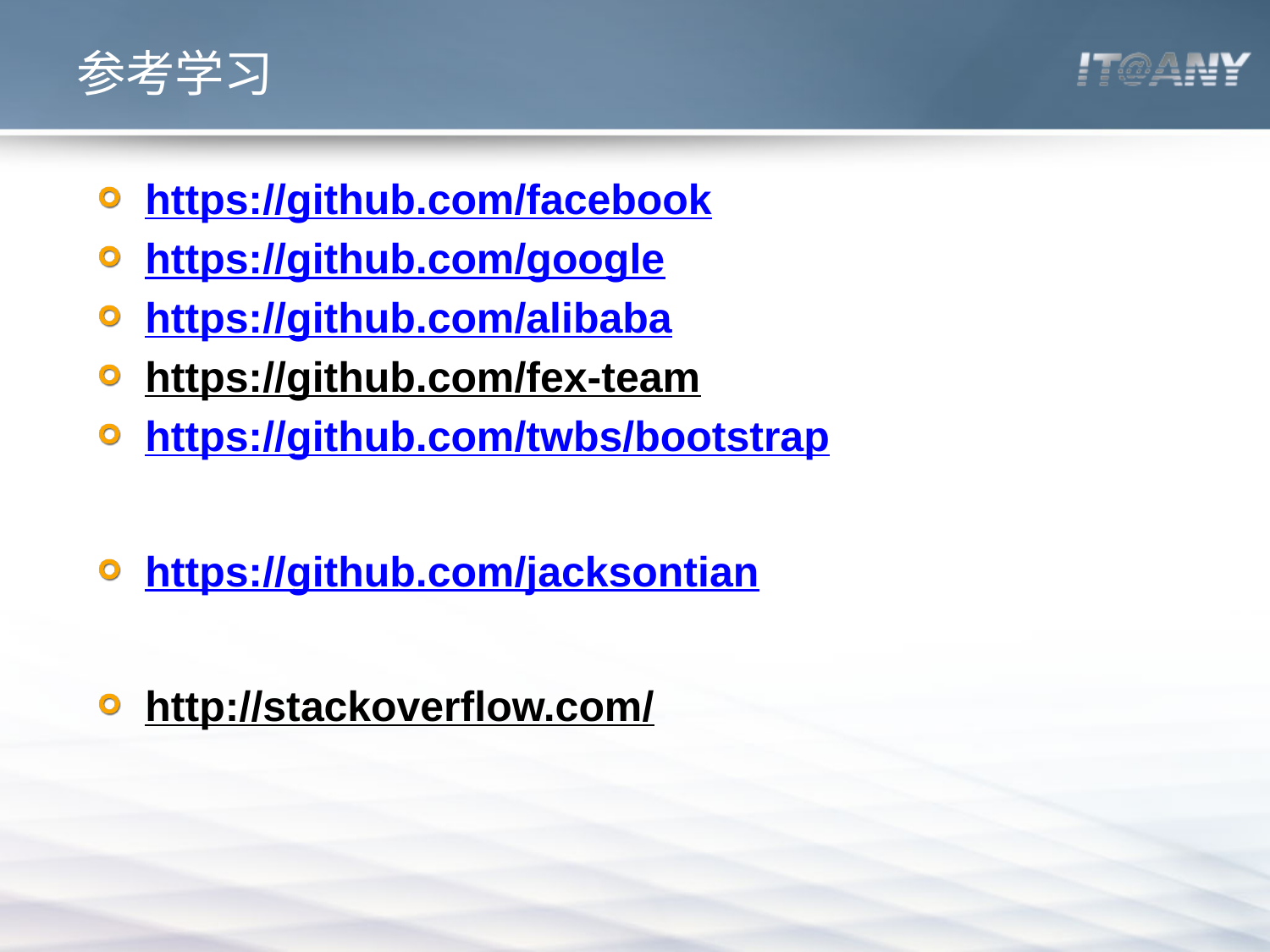

# 参考学习
https://github.com/facebook
https://github.com/google
https://github.com/alibaba
https://github.com/fex-team
https://github.com/twbs/bootstrap

https://github.com/jacksontian

http://stackoverflow.com/